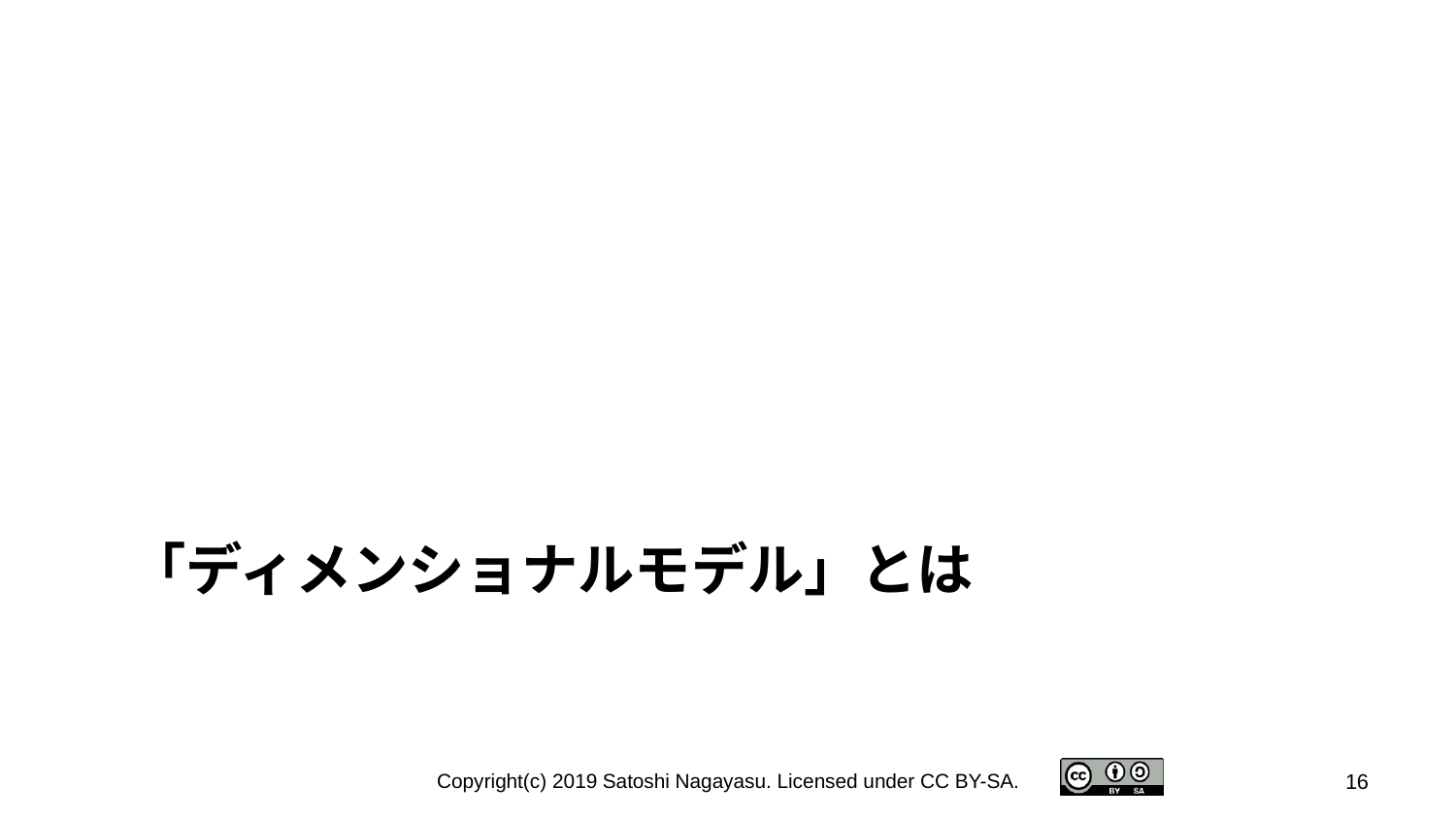

# 「ディメンショナルモデル」とは
Copyright(c) 2019 Satoshi Nagayasu. Licensed under CC BY-SA.
16